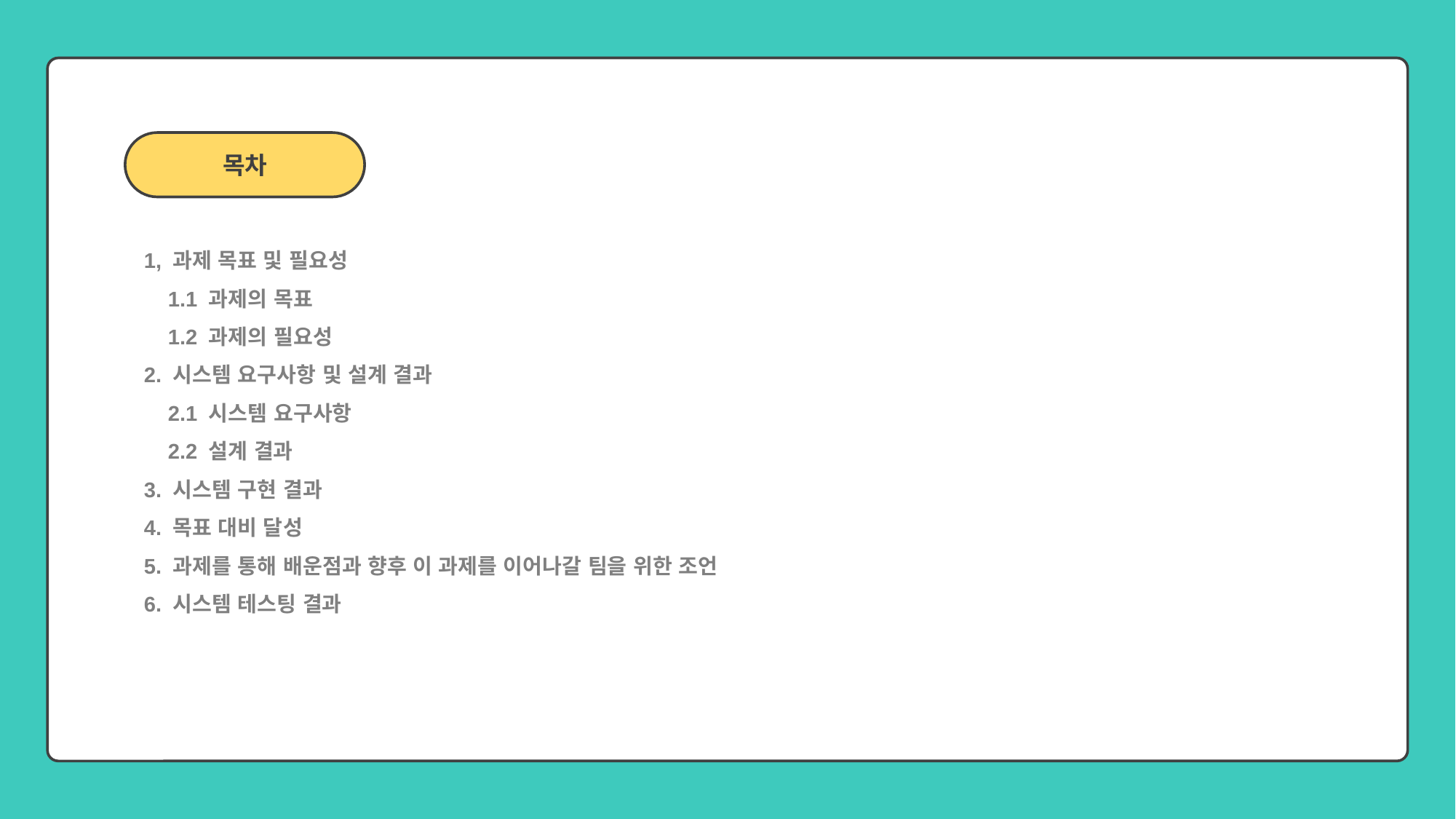

목차
1, 과제 목표 및 필요성
    1.1 과제의 목표
    1.2 과제의 필요성
2. 시스템 요구사항 및 설계 결과
    2.1 시스템 요구사항
    2.2 설계 결과
3. 시스템 구현 결과
4. 목표 대비 달성
5. 과제를 통해 배운점과 향후 이 과제를 이어나갈 팀을 위한 조언
6. 시스템 테스팅 결과